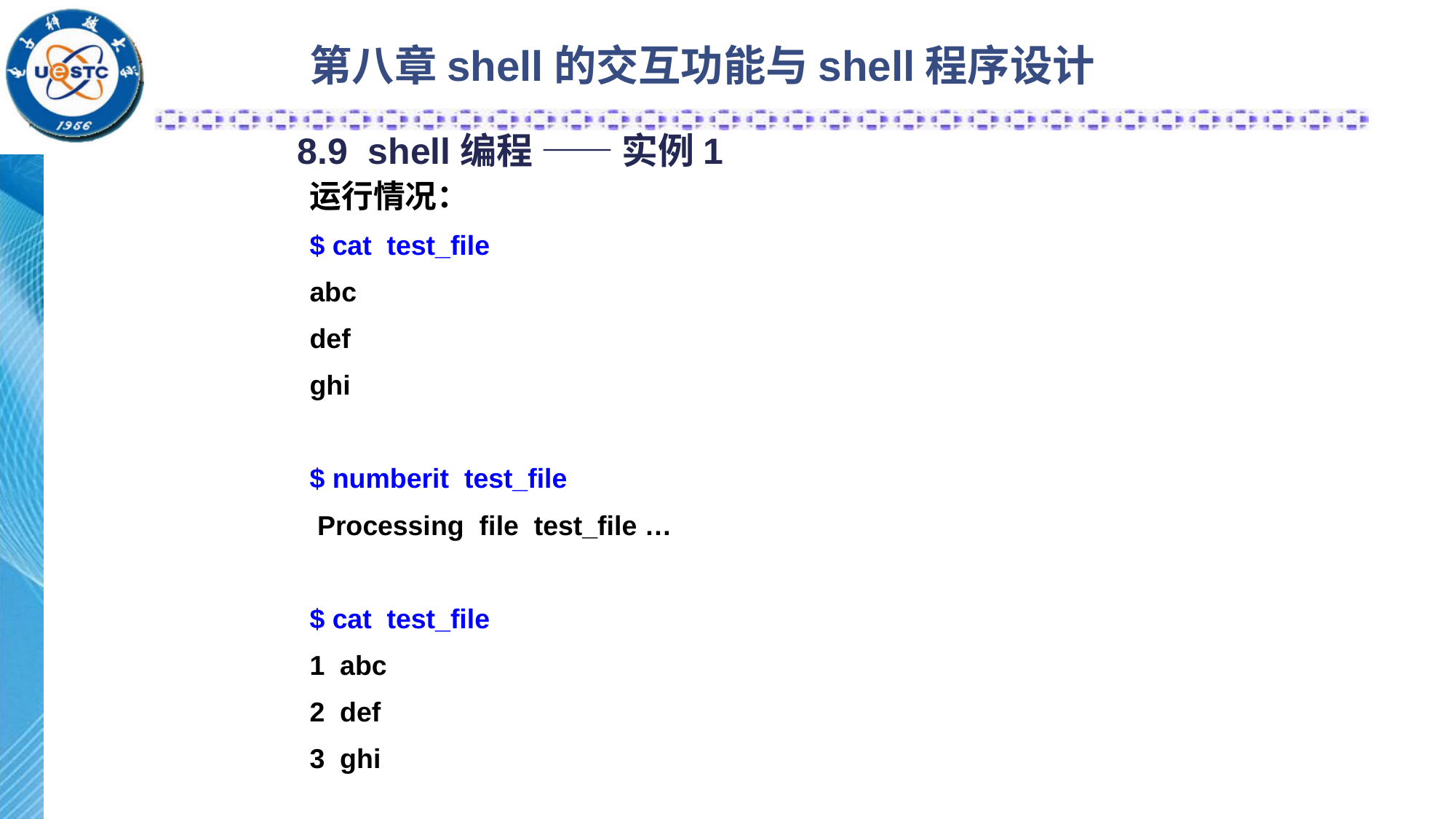

# 第八章shell的交互功能与shell程序设计
8.9  shell编程 —— 实例1
运行情况：
$ cat  test_file
abc
def
ghi

$ numberit  test_file
 Processing  file  test_file …

$ cat  test_file
1  abc
2  def
3  ghi